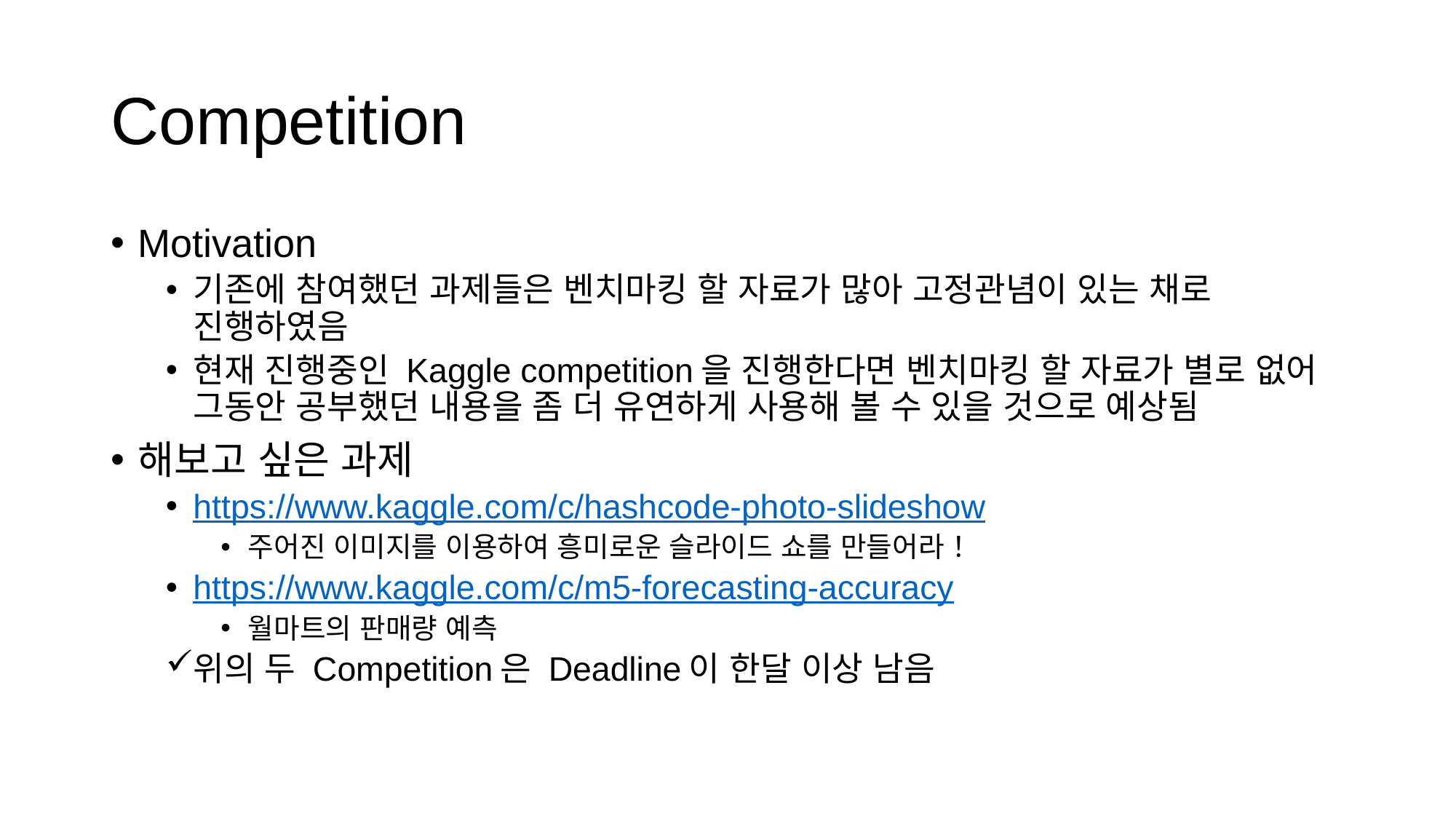

# Competition
Motivation
기존에 참여했던 과제들은 벤치마킹 할 자료가 많아 고정관념이 있는 채로 진행하였음
현재 진행중인 Kaggle competition을 진행한다면 벤치마킹 할 자료가 별로 없어 그동안 공부했던 내용을 좀 더 유연하게 사용해 볼 수 있을 것으로 예상됨
해보고 싶은 과제
https://www.kaggle.com/c/hashcode-photo-slideshow
주어진 이미지를 이용하여 흥미로운 슬라이드 쇼를 만들어라！
https://www.kaggle.com/c/m5-forecasting-accuracy
월마트의 판매량 예측
위의 두 Competition은 Deadline이 한달 이상 남음